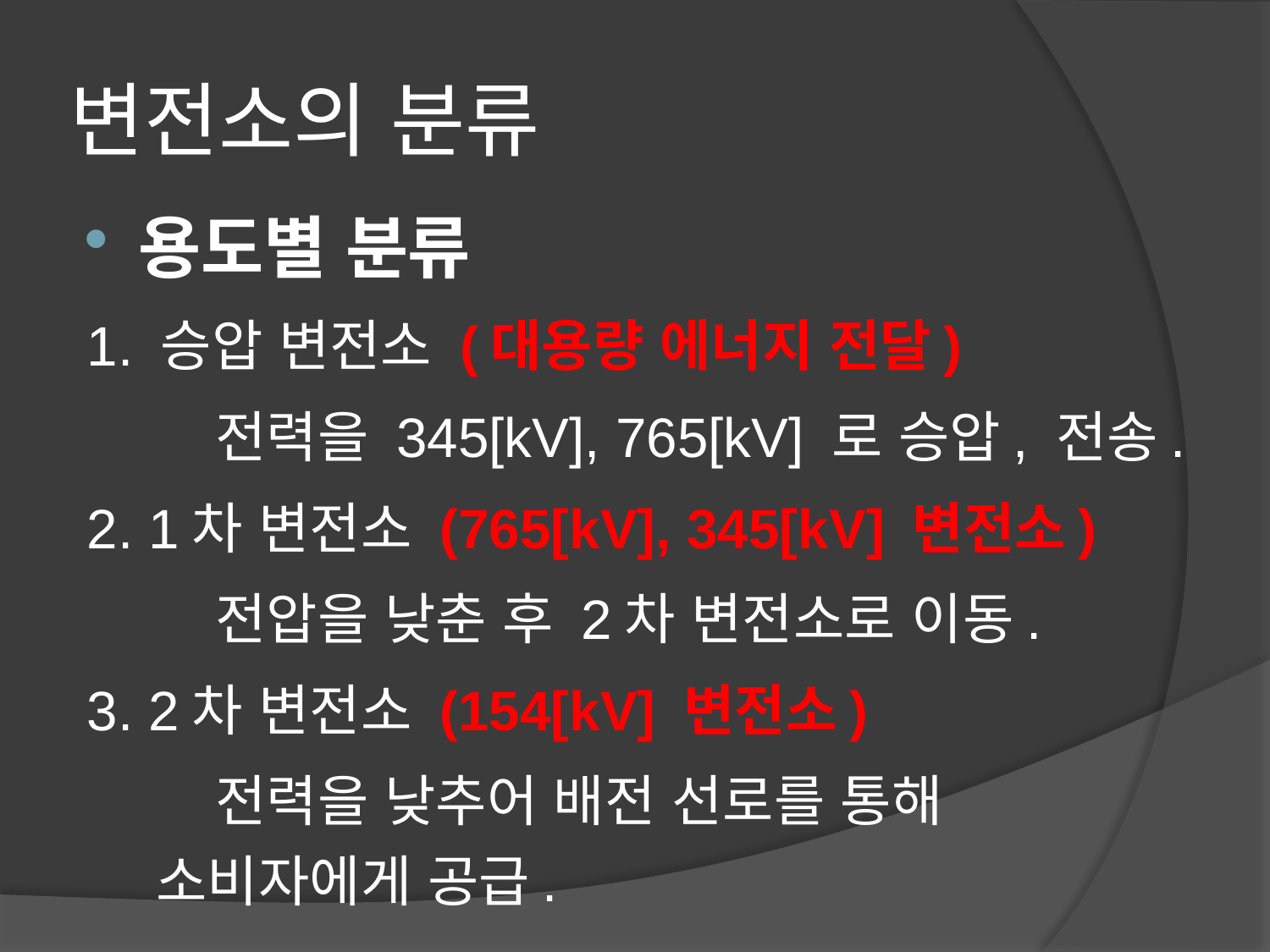

# 변전소의 분류
용도별 분류
1. 승압 변전소 (대용량 에너지 전달)
	   전력을 345[kV], 765[kV] 로 승압, 전송.
2. 1차 변전소 (765[kV], 345[kV] 변전소)
	   전압을 낮춘 후 2차 변전소로 이동.
3. 2차 변전소 (154[kV] 변전소)
	   전력을 낮추어 배전 선로를 통해 소비자에게 공급.